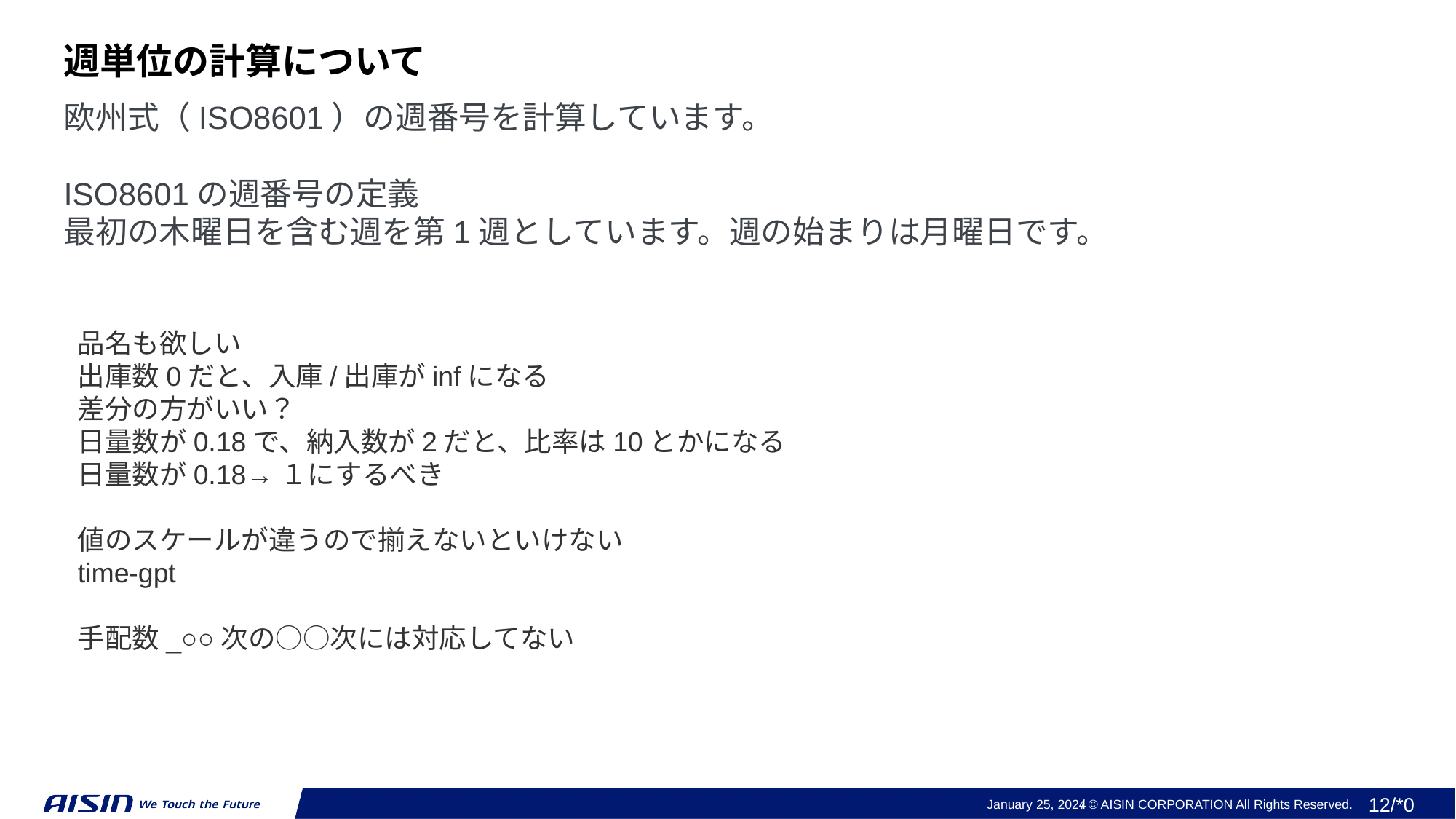

週単位の計算について
欧州式（ISO8601）の週番号を計算しています。

ISO8601の週番号の定義
最初の木曜日を含む週を第1週としています。週の始まりは月曜日です。

品名も欲しい
出庫数0だと、入庫/出庫がinfになる
差分の方がいい？
日量数が0.18で、納入数が2だと、比率は10とかになる
日量数が0.18→１にするべき

値のスケールが違うので揃えないといけない
time-gpt

手配数_○○次の○○次には対応してない
January 25, 2024